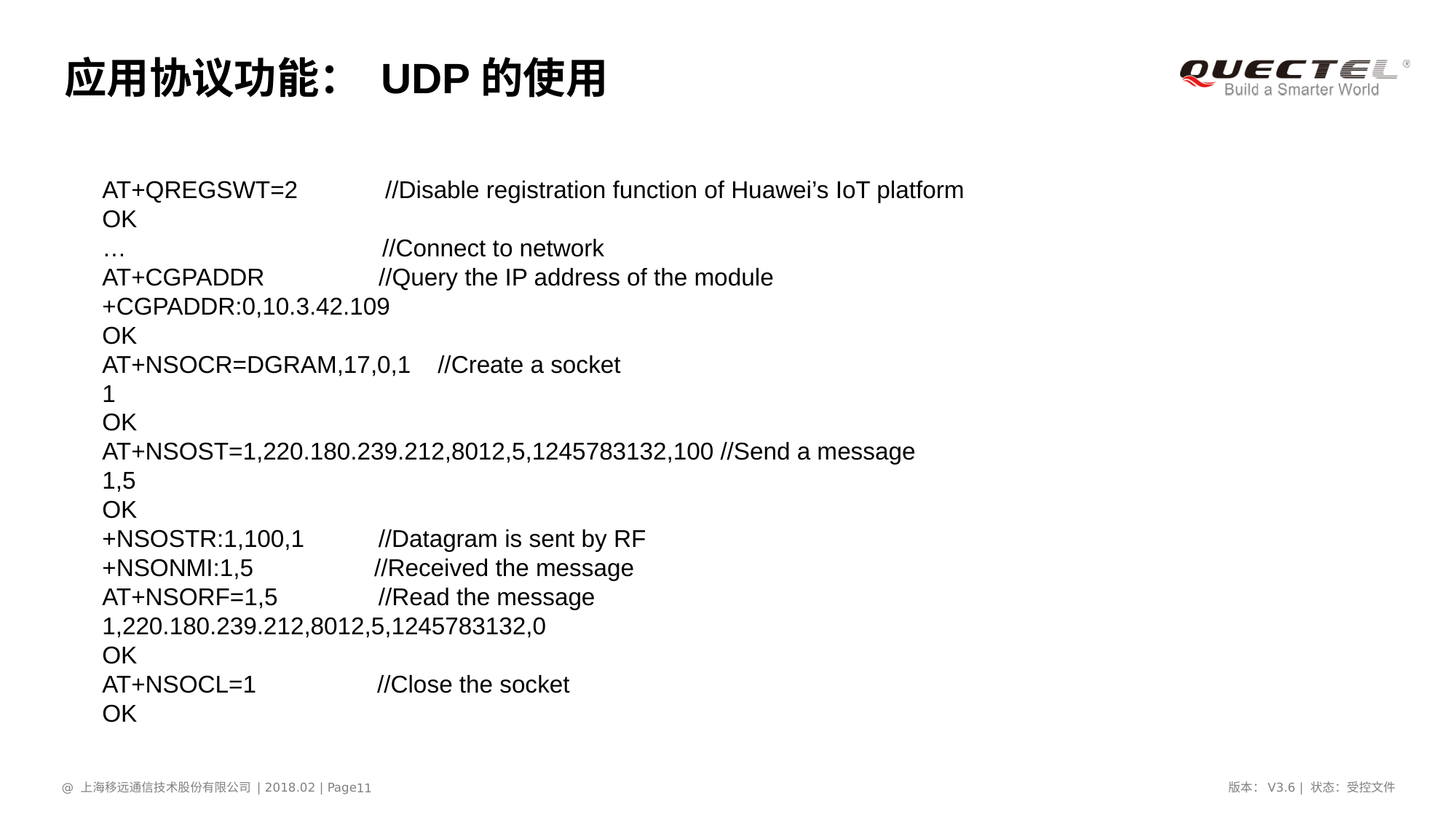

# 应用协议功能： UDP的使用
AT+QREGSWT=2             //Disable registration function of Huawei’s IoT platform
OK
…                                      //Connect to network
AT+CGPADDR                 //Query the IP address of the module
+CGPADDR:0,10.3.42.109
OK
AT+NSOCR=DGRAM,17,0,1    //Create a socket
1
OK
AT+NSOST=1,220.180.239.212,8012,5,1245783132,100 //Send a message
1,5
OK
+NSOSTR:1,100,1           //Datagram is sent by RF
+NSONMI:1,5                  //Received the message
AT+NSORF=1,5               //Read the message
1,220.180.239.212,8012,5,1245783132,0
OK
AT+NSOCL=1                  //Close the socket
OK